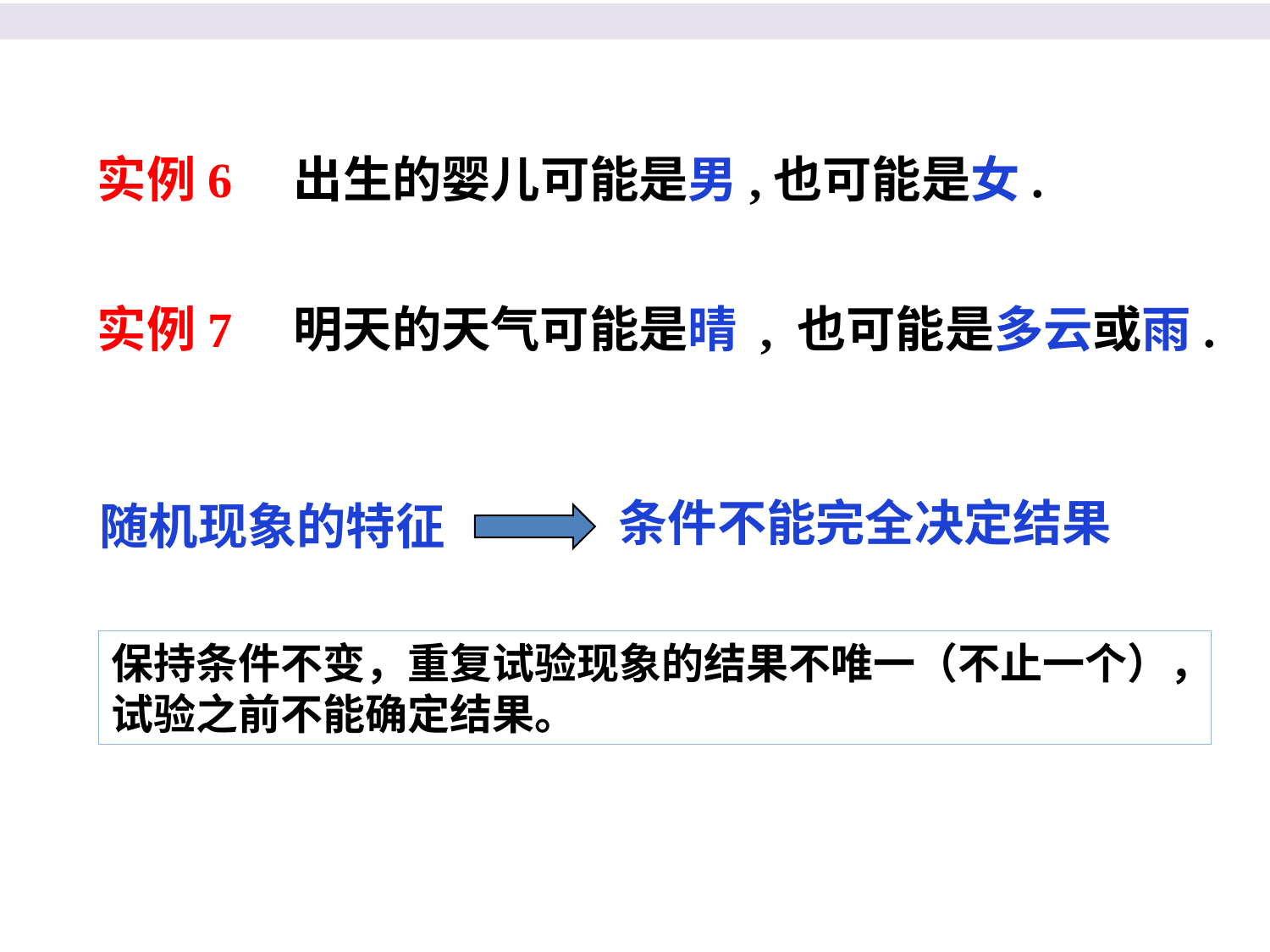

实例6    出生的婴儿可能是男,也可能是女.
实例7    明天的天气可能是晴 , 也可能是多云或雨.
条件不能完全决定结果
随机现象的特征

保持条件不变，重复试验现象的结果不唯一（不止一个），试验之前不能确定结果。